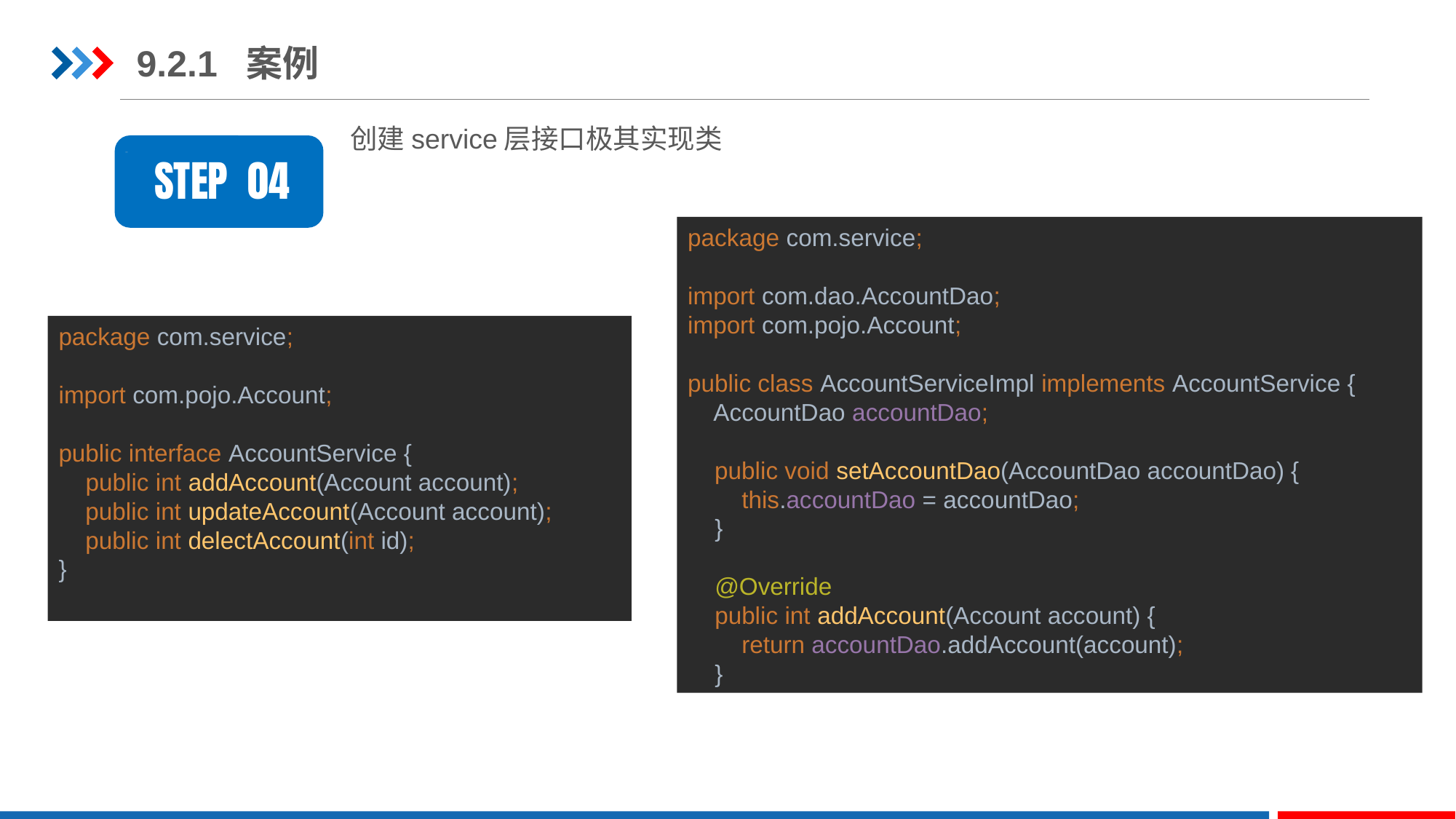

9.2.1  案例
创建service层接口极其实现类

STEP  04
package com.service;
import com.dao.AccountDao;
import com.pojo.Account;
public class AccountServiceImpl implements AccountService {
    AccountDao accountDao;
    public void setAccountDao(AccountDao accountDao) {
        this.accountDao = accountDao;
    }
    @Override
    public int addAccount(Account account) {
        return accountDao.addAccount(account);
    }
package com.service;
import com.pojo.Account;
public interface AccountService {
    public int addAccount(Account account);
    public int updateAccount(Account account);
    public int delectAccount(int id);
}